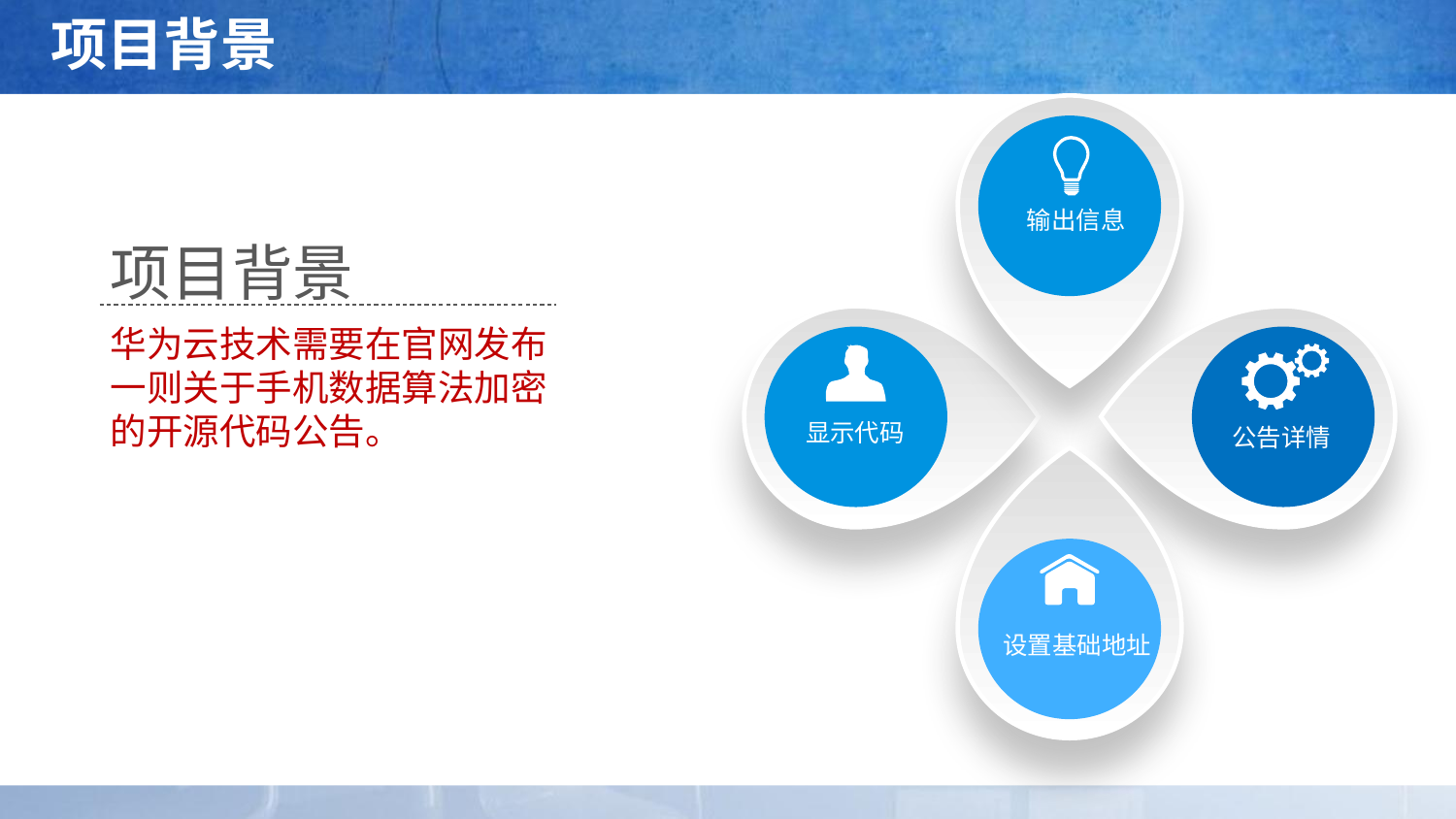

# 项目背景

输出信息
项目背景

显示代码

公告详情
华为云技术需要在官网发布一则关于手机数据算法加密的开源代码公告。

设置基础地址